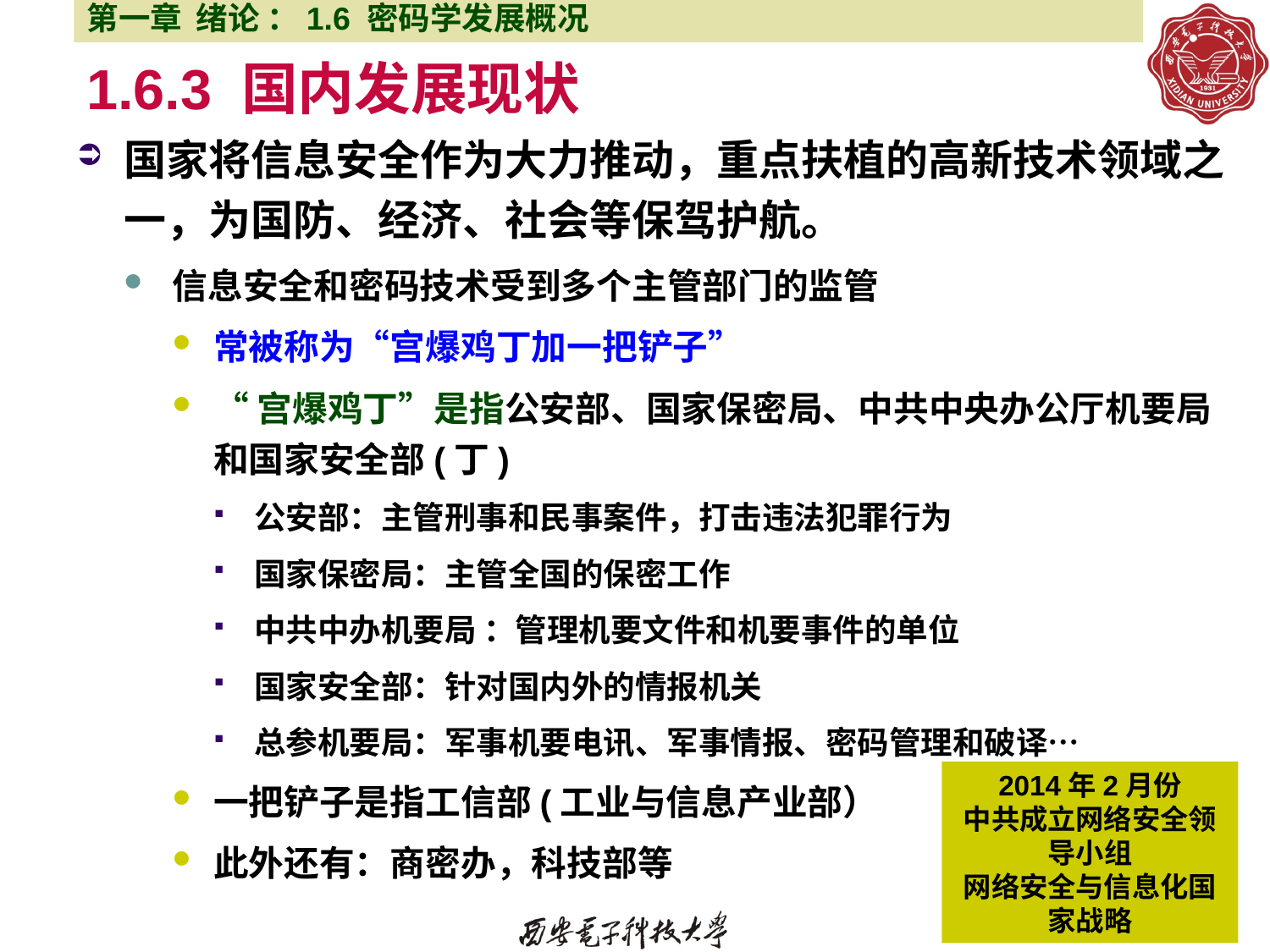

第一章  绪论 ：1.6 密码学发展概况
# 1.6.3 国内发展现状
国家将信息安全作为大力推动，重点扶植的高新技术领域之一，为国防、经济、社会等保驾护航。
信息安全和密码技术受到多个主管部门的监管
常被称为“宫爆鸡丁加一把铲子”
“宫爆鸡丁”是指公安部、国家保密局、中共中央办公厅机要局和国家安全部(丁)
公安部：主管刑事和民事案件，打击违法犯罪行为
国家保密局：主管全国的保密工作
中共中办机要局 ：管理机要文件和机要事件的单位
国家安全部：针对国内外的情报机关
总参机要局：军事机要电讯、军事情报、密码管理和破译…
一把铲子是指工信部(工业与信息产业部）
此外还有：商密办，科技部等
2014年2月份
中共成立网络安全领导小组
网络安全与信息化国家战略
95/